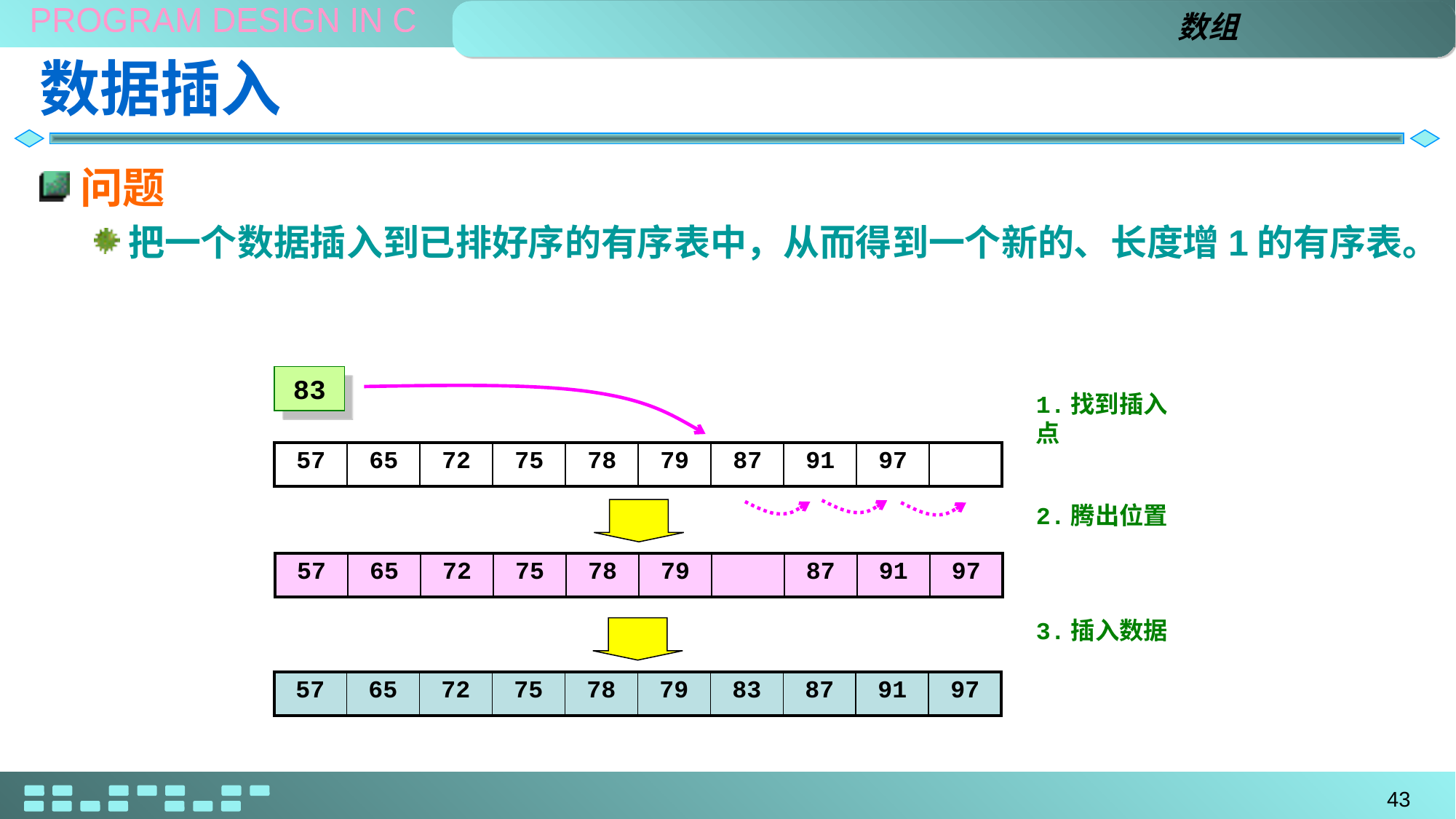

数组
# 数据插入
问题
把一个数据插入到已排好序的有序表中，从而得到一个新的、长度增1的有序表。
83
1.找到插入点

| 57 | 65 | 72 | 75 | 78 | 79 | 87 | 91 | 97 |  |
| --- | --- | --- | --- | --- | --- | --- | --- | --- | --- |
2.腾出位置

| 57 | 65 | 72 | 75 | 78 | 79 |  | 87 | 91 | 97 |
| --- | --- | --- | --- | --- | --- | --- | --- | --- | --- |
3.插入数据

| 57 | 65 | 72 | 75 | 78 | 79 | 83 | 87 | 91 | 97 |
| --- | --- | --- | --- | --- | --- | --- | --- | --- | --- |
43